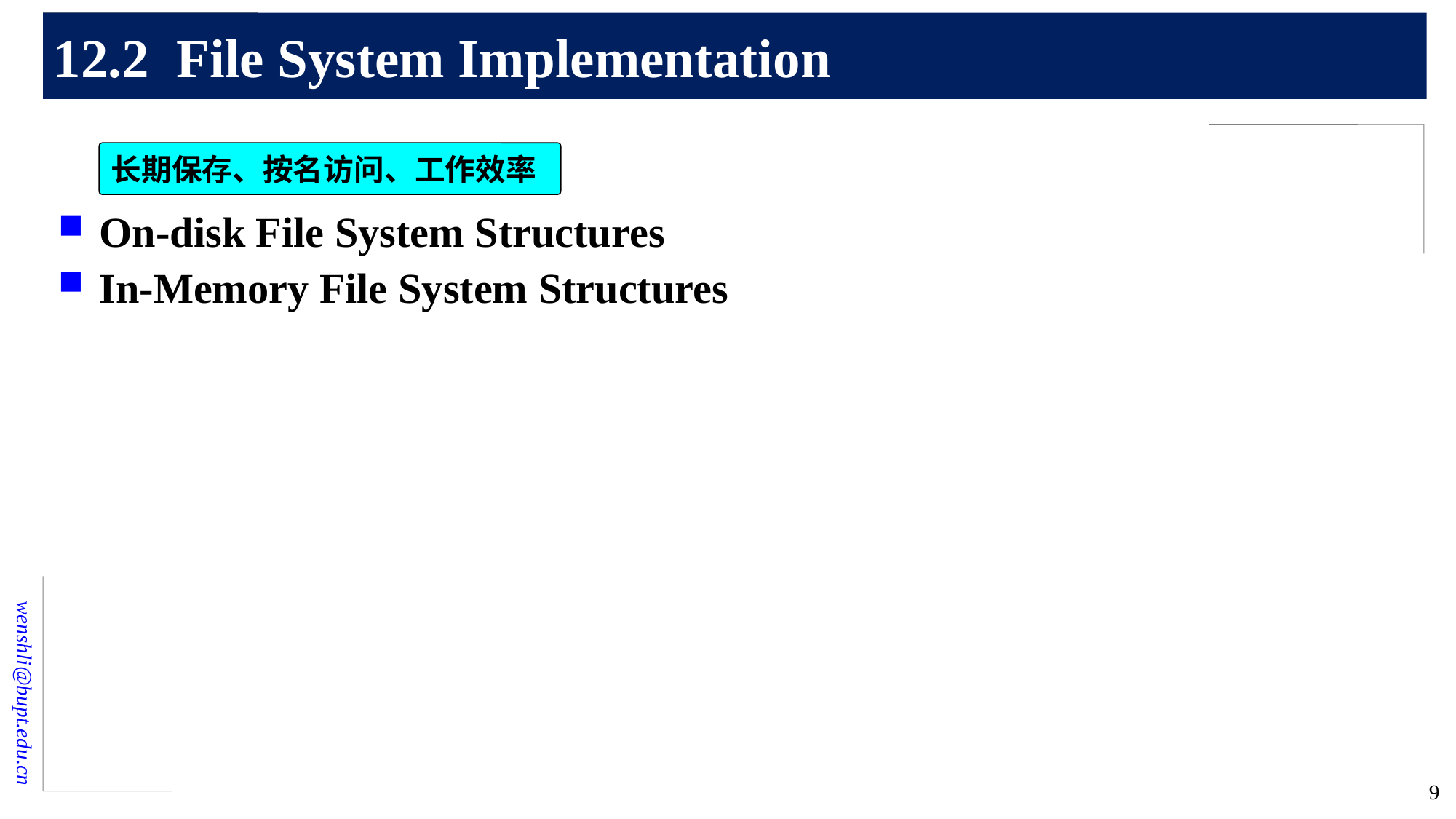

# 12.2  File System Implementation
长期保存、按名访问、工作效率
On-disk File System Structures
In-Memory File System Structures
9